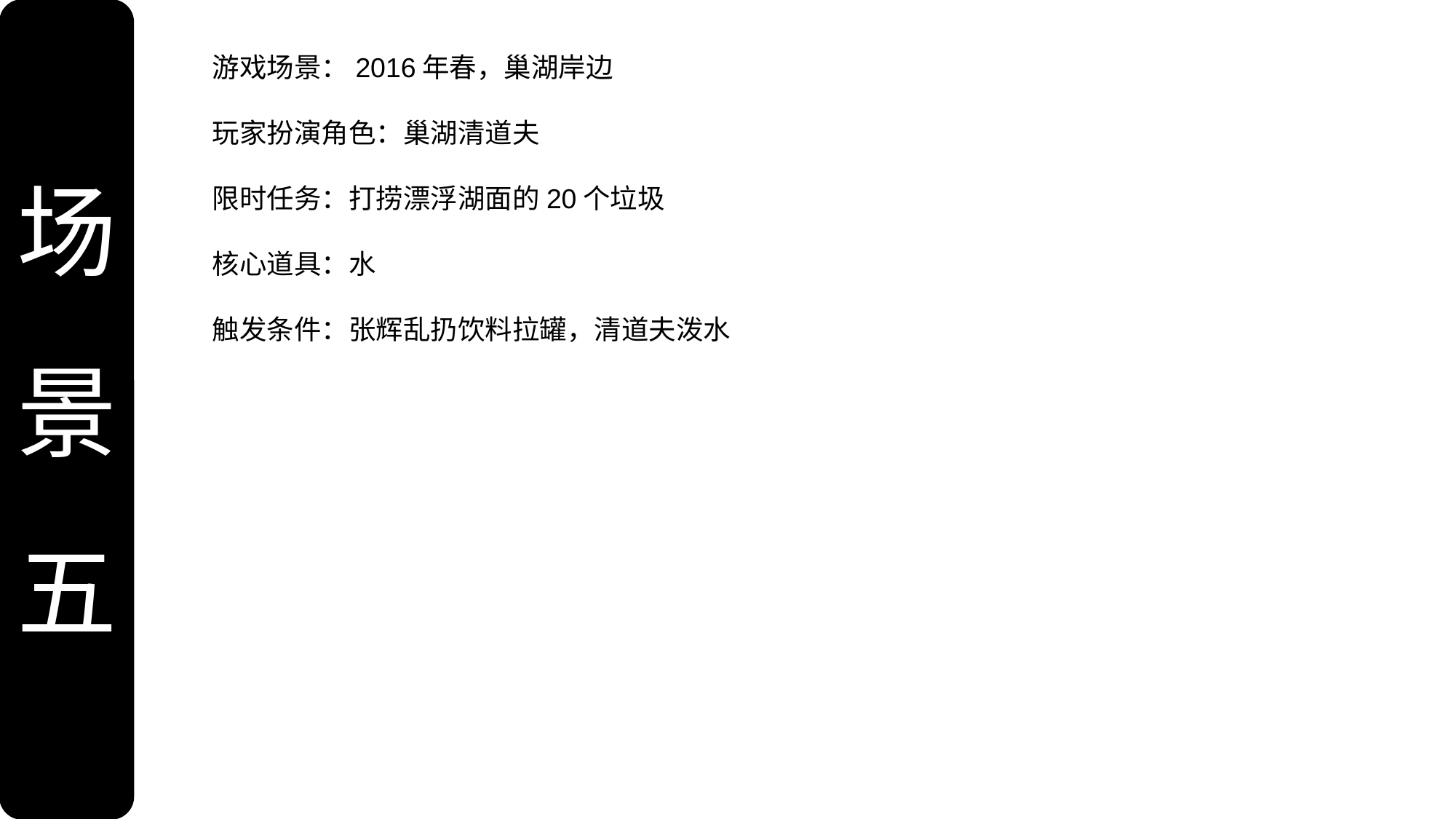

场景五

游戏场景：2016年春，巢湖岸边

玩家扮演角色：巢湖清道夫

限时任务：打捞漂浮湖面的20个垃圾

核心道具：水

触发条件：张辉乱扔饮料拉罐，清道夫泼水